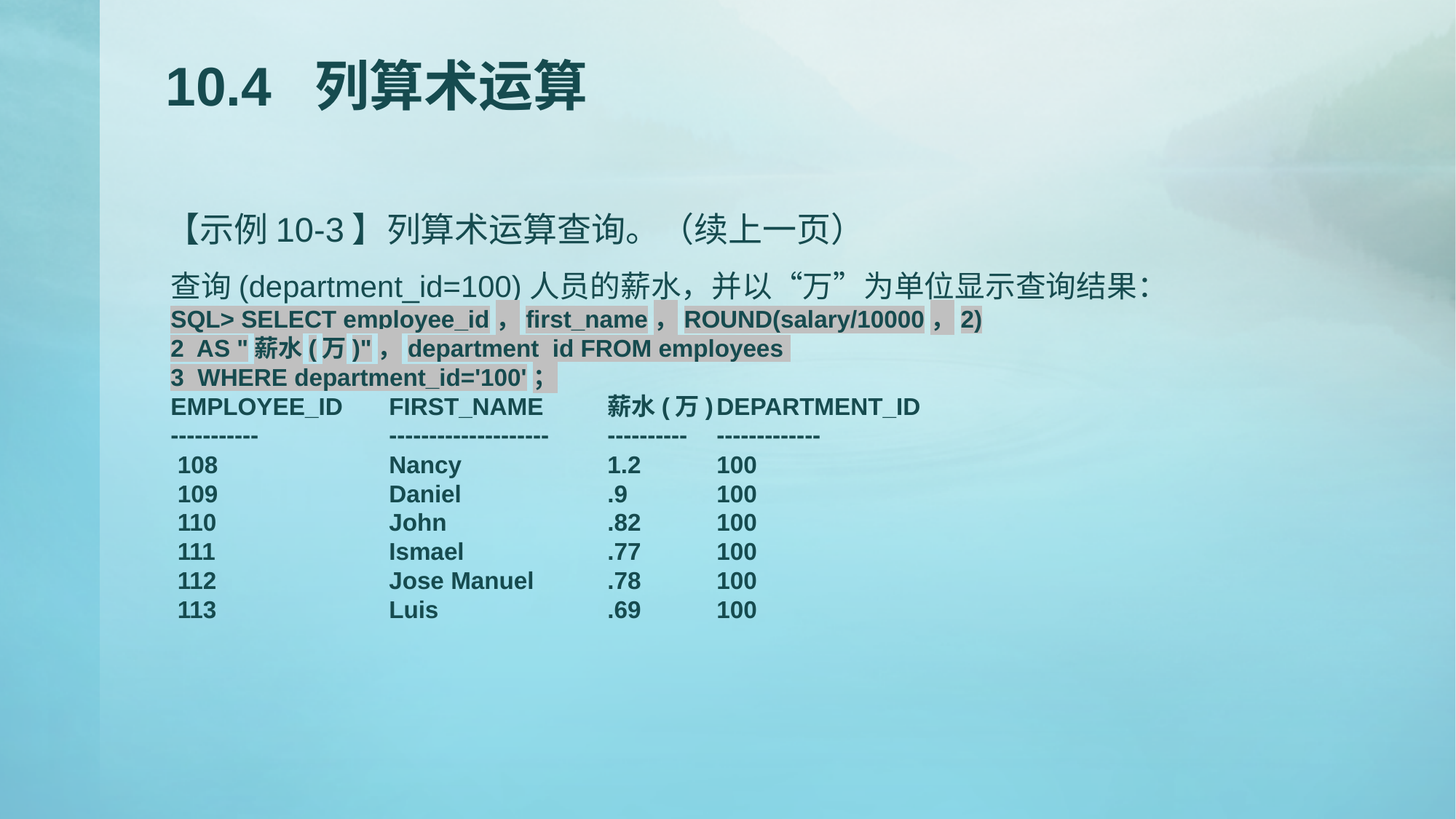

# 10.4  列算术运算
【示例10-3】列算术运算查询。（续上一页）
查询(department_id=100)人员的薪水，并以“万”为单位显示查询结果：
SQL> SELECT employee_id，first_name，ROUND(salary/10000，2)
2  AS "薪水(万)"，department_id FROM employees
3  WHERE department_id='100'；
EMPLOYEE_ID	FIRST_NAME	薪水(万)	DEPARTMENT_ID
-----------		--------------------	----------	-------------
 108		Nancy		1.2	100
 109		Daniel		.9	100
 110		John		.82	100
 111		Ismael		.77	100
 112		Jose Manuel	.78	100
 113		Luis		.69	100